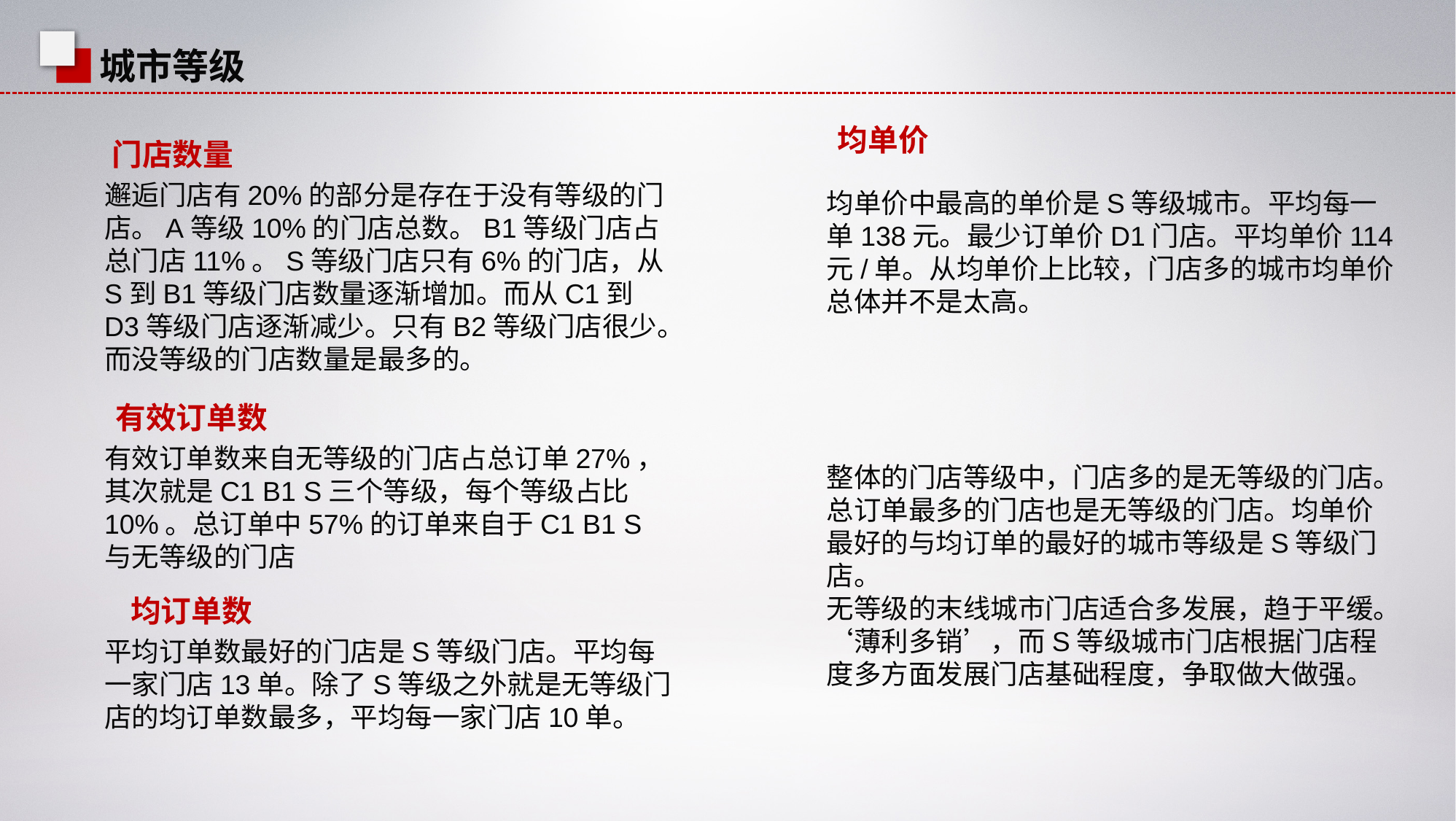

城市等级
均单价
门店数量
邂逅门店有20%的部分是存在于没有等级的门店。A等级10%的门店总数。B1等级门店占总门店11%。S等级门店只有6%的门店，从S到B1等级门店数量逐渐增加。而从C1到D3等级门店逐渐减少。只有B2等级门店很少。而没等级的门店数量是最多的。
均单价中最高的单价是S等级城市。平均每一单138元。最少订单价D1门店。平均单价114元/单。从均单价上比较，门店多的城市均单价总体并不是太高。
有效订单数
有效订单数来自无等级的门店占总订单27%，其次就是C1 B1 S三个等级，每个等级占比10%。总订单中57%的订单来自于C1 B1 S与无等级的门店
整体的门店等级中，门店多的是无等级的门店。总订单最多的门店也是无等级的门店。均单价最好的与均订单的最好的城市等级是S等级门店。
无等级的末线城市门店适合多发展，趋于平缓。‘薄利多销’，而S等级城市门店根据门店程度多方面发展门店基础程度，争取做大做强。
均订单数
平均订单数最好的门店是S等级门店。平均每一家门店13单。除了S等级之外就是无等级门店的均订单数最多，平均每一家门店10单。